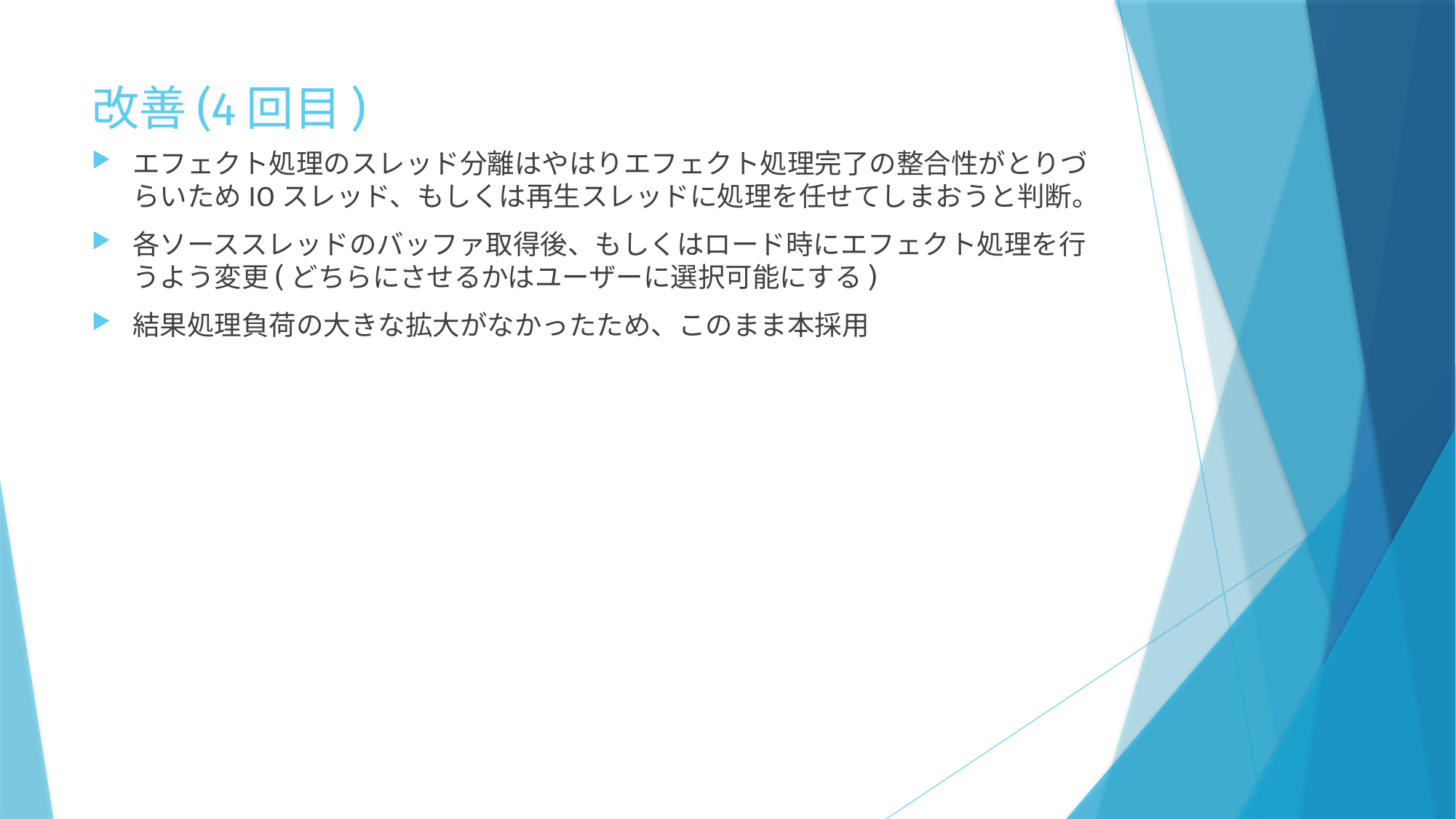

# 改善(4回目)
エフェクト処理のスレッド分離はやはりエフェクト処理完了の整合性がとりづらいためIOスレッド、もしくは再生スレッドに処理を任せてしまおうと判断。
各ソーススレッドのバッファ取得後、もしくはロード時にエフェクト処理を行うよう変更(どちらにさせるかはユーザーに選択可能にする)
結果処理負荷の大きな拡大がなかったため、このまま本採用